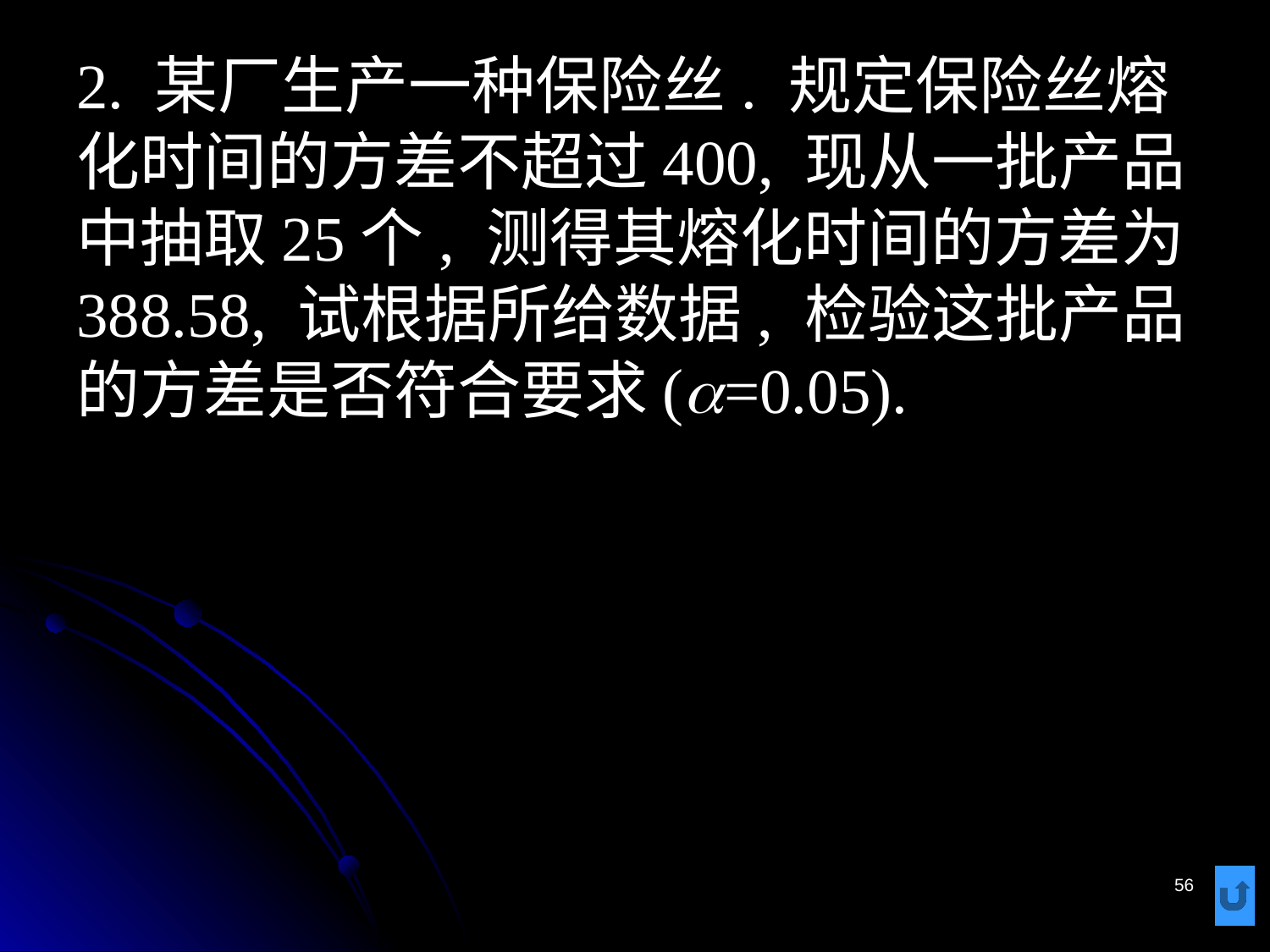

# 2. 某厂生产一种保险丝. 规定保险丝熔化时间的方差不超过400, 现从一批产品中抽取25个, 测得其熔化时间的方差为388.58, 试根据所给数据, 检验这批产品的方差是否符合要求(α=0.05).
56